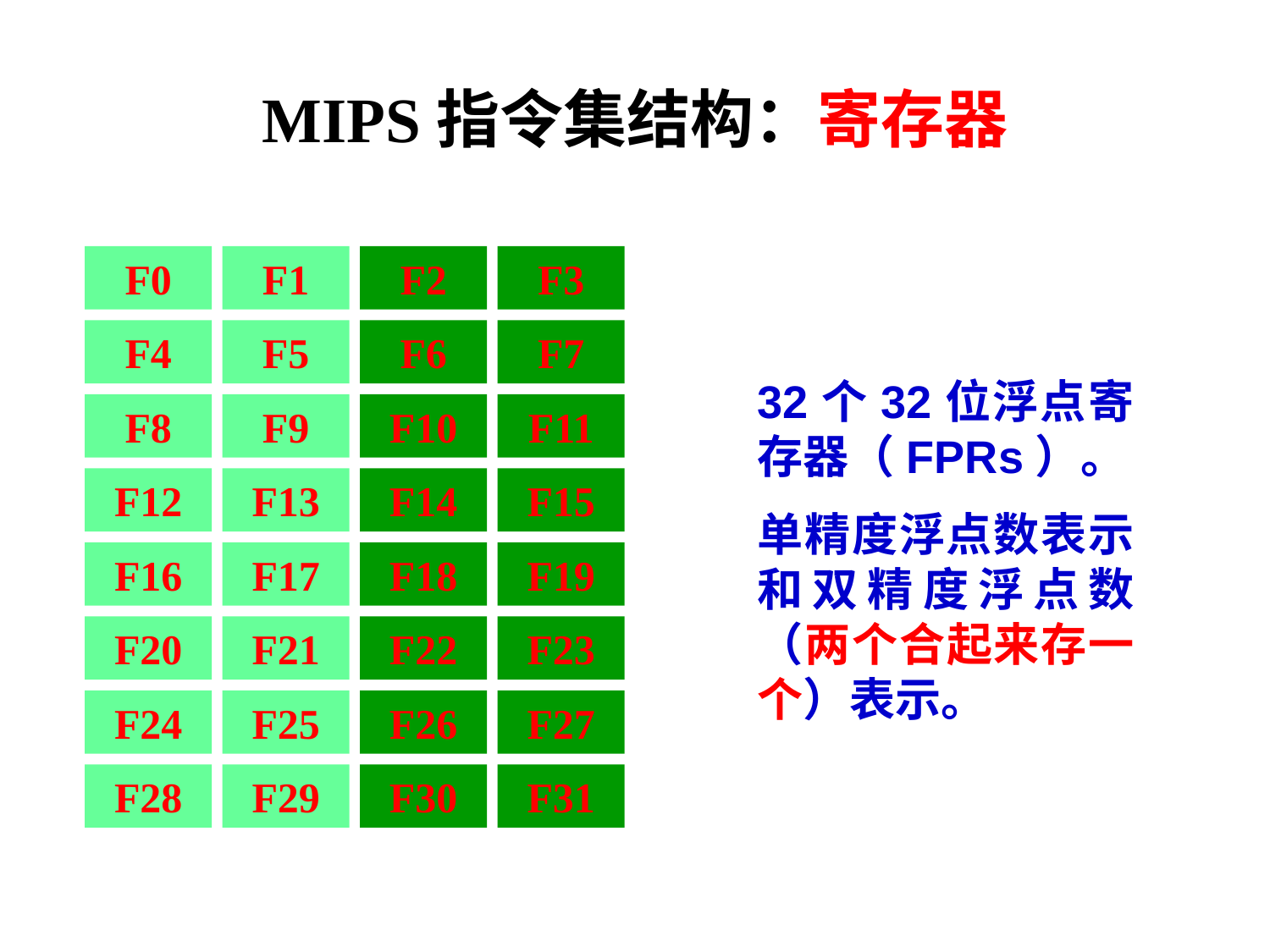

# MIPS指令集结构：寄存器
F0
F1
F2
F3
F4
F5
F6
F7
F8
F9
F10
F11
F12
F13
F14
F15
F16
F17
F18
F19
F20
F21
F22
F23
F24
F25
F26
F27
F28
F29
F30
F31
32个32位浮点寄存器（FPRs）。
单精度浮点数表示和双精度浮点数（两个合起来存一个）表示。